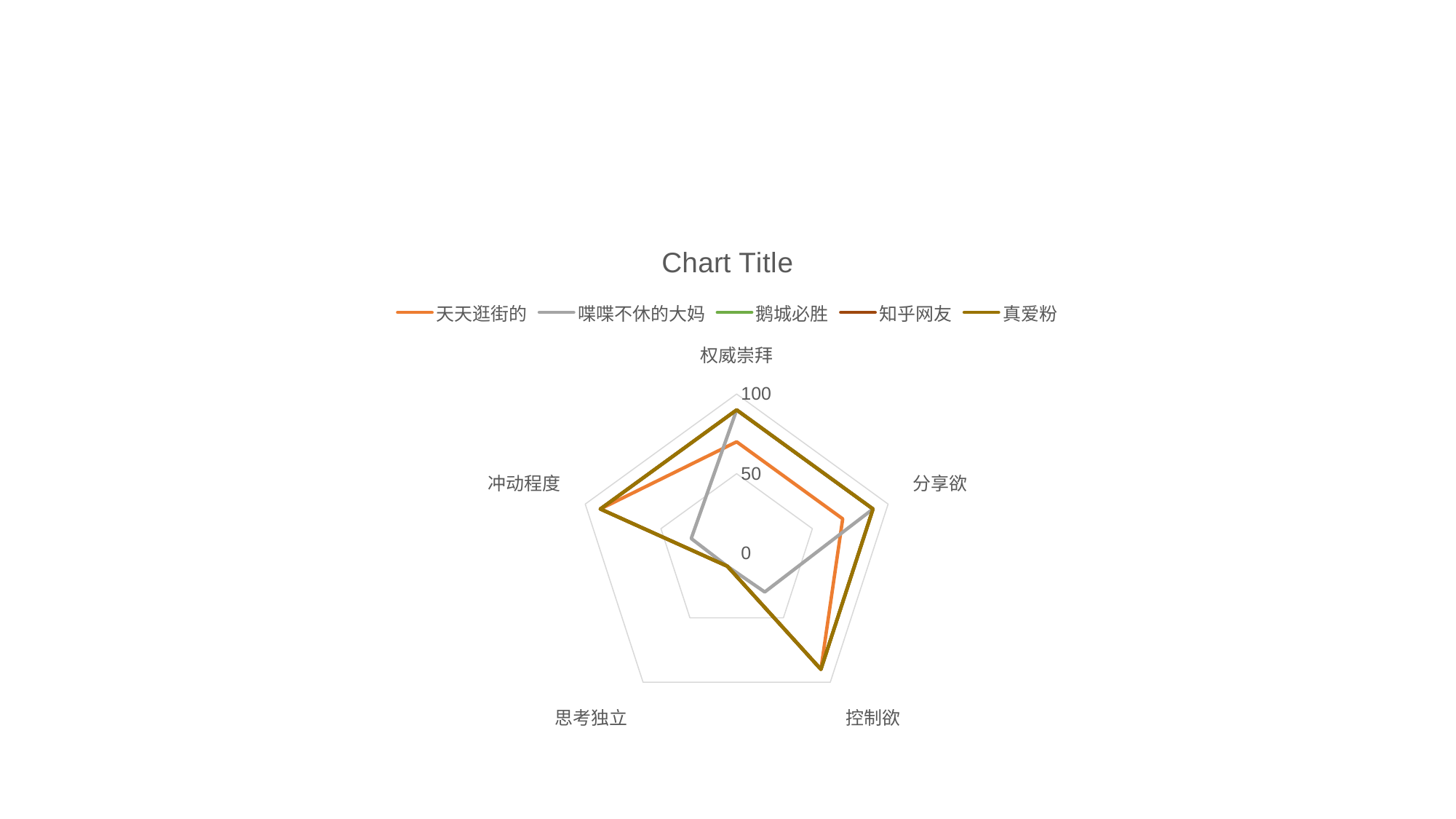

#

### Chart:

| Category | 天天逛街的 | 喋喋不休的大妈 | 鹅城必胜 | 知乎网友 | 真爱粉 |
|---|---|---|---|---|---|
| 权威崇拜 | 70.0 | 90.0 | 90.0 | 90.0 | 90.0 |
| 分享欲 | 70.0 | 90.0 | 90.0 | 90.0 | 90.0 |
| 控制欲 | 90.0 | 30.0 | 90.0 | 90.0 | 90.0 |
| 思考独立 | 10.0 | 10.0 | 10.0 | 10.0 | 10.0 |
| 冲动程度 | 90.0 | 30.0 | 90.0 | 90.0 | 90.0 |